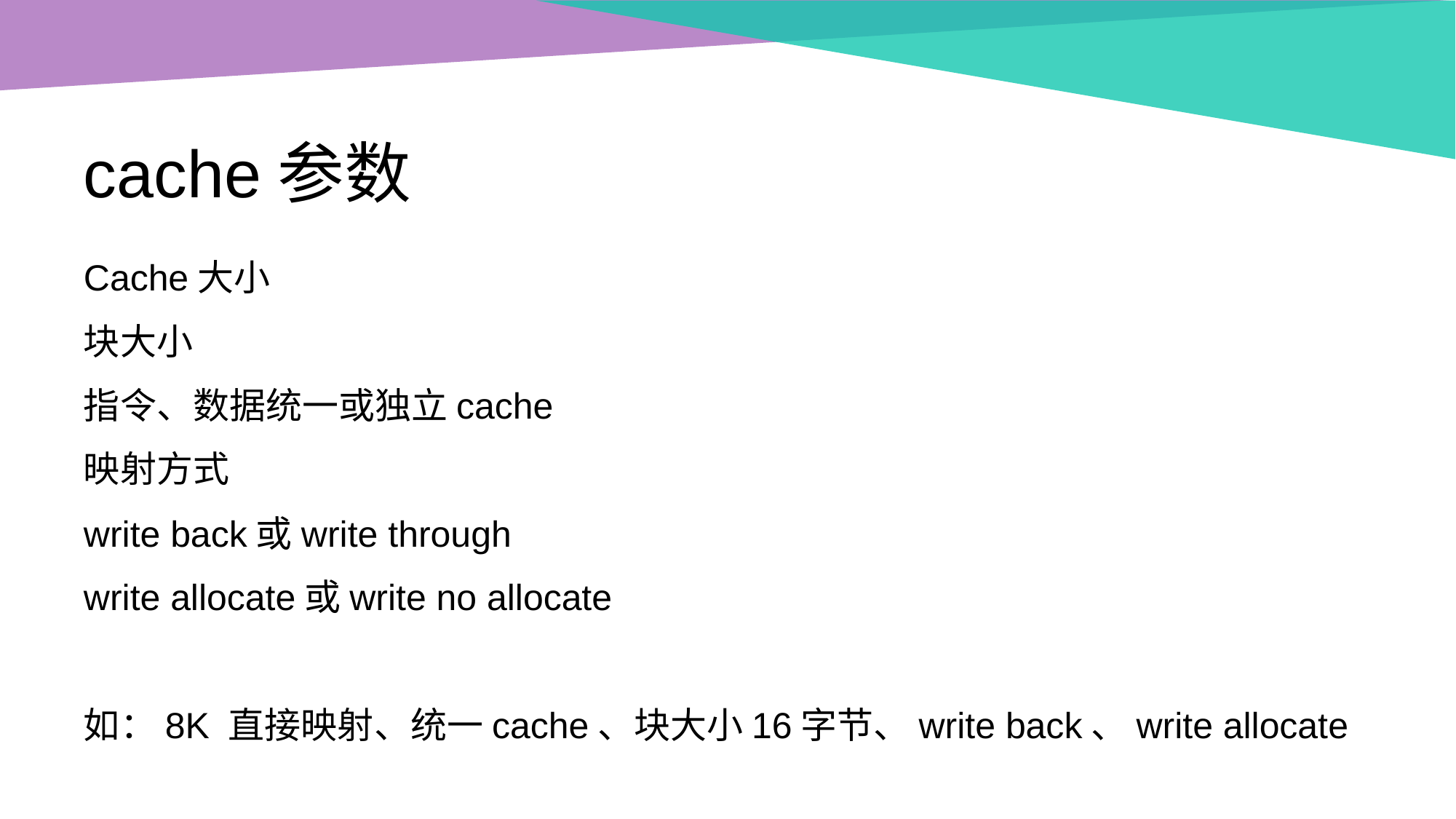

# cache参数
Cache大小
块大小
指令、数据统一或独立cache
映射方式
write back或write through
write allocate或write no allocate

如：8K 直接映射、统一cache、块大小16字节、write back、write allocate